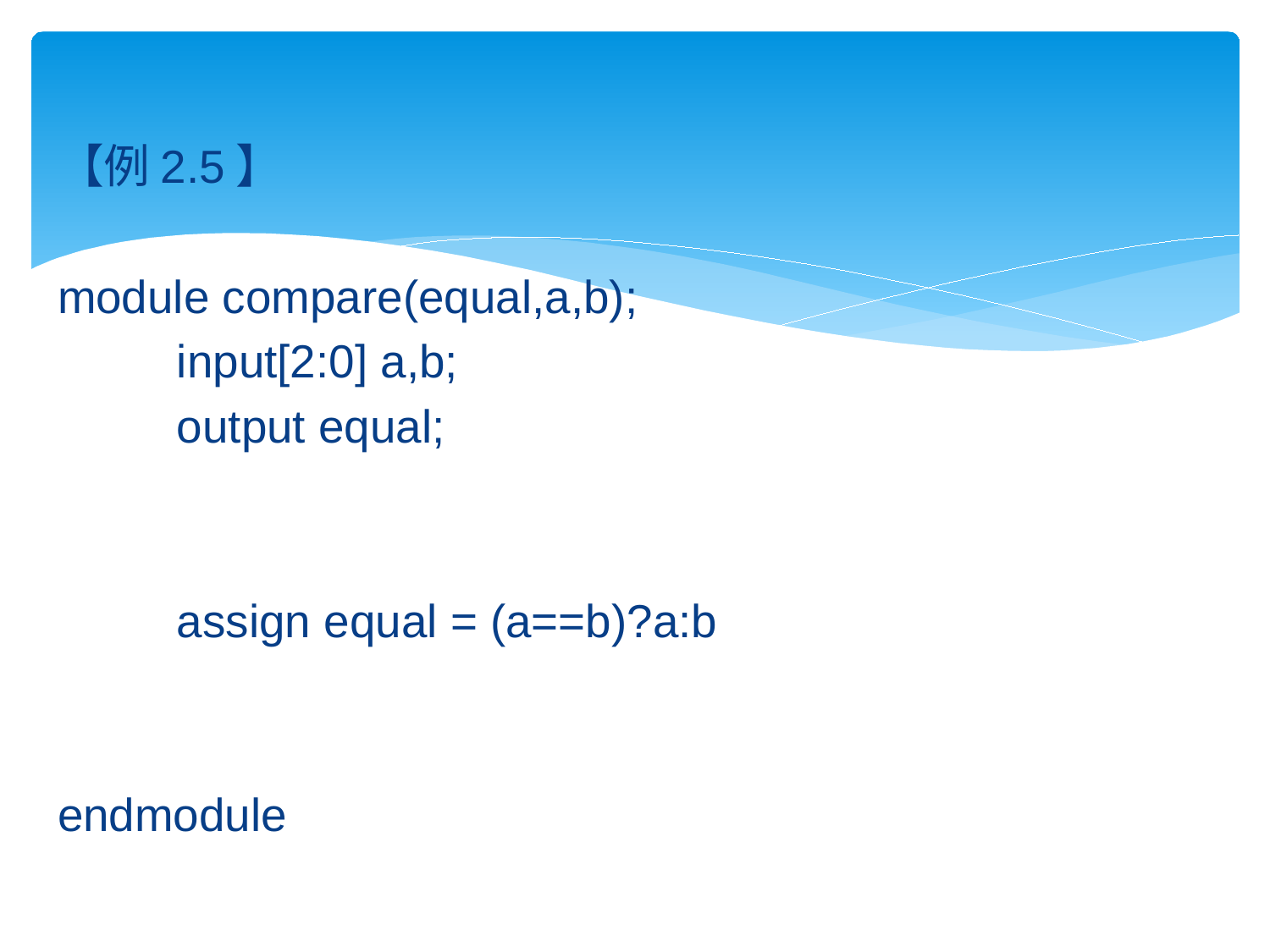

【例2.5】

module compare(equal,a,b);
	input[2:0] a,b;
	output equal;

	assign equal = (a==b)?a:b

endmodule